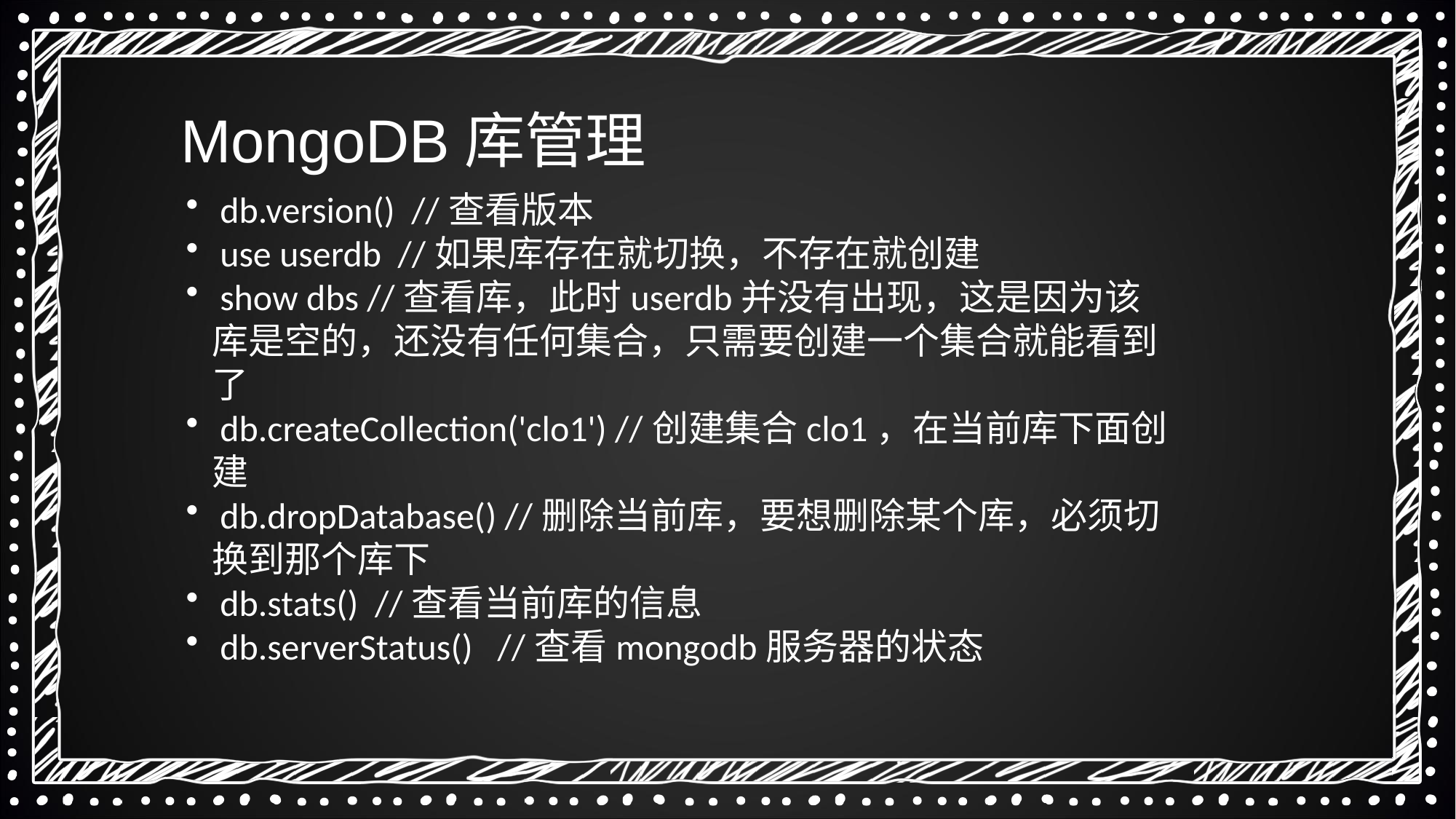

MongoDB库管理
 db.version()  //查看版本
 use userdb  //如果库存在就切换，不存在就创建
 show dbs //查看库，此时userdb并没有出现，这是因为该库是空的，还没有任何集合，只需要创建一个集合就能看到了
 db.createCollection('clo1') //创建集合clo1，在当前库下面创建
 db.dropDatabase() //删除当前库，要想删除某个库，必须切换到那个库下
 db.stats()  //查看当前库的信息
 db.serverStatus()   //查看mongodb服务器的状态